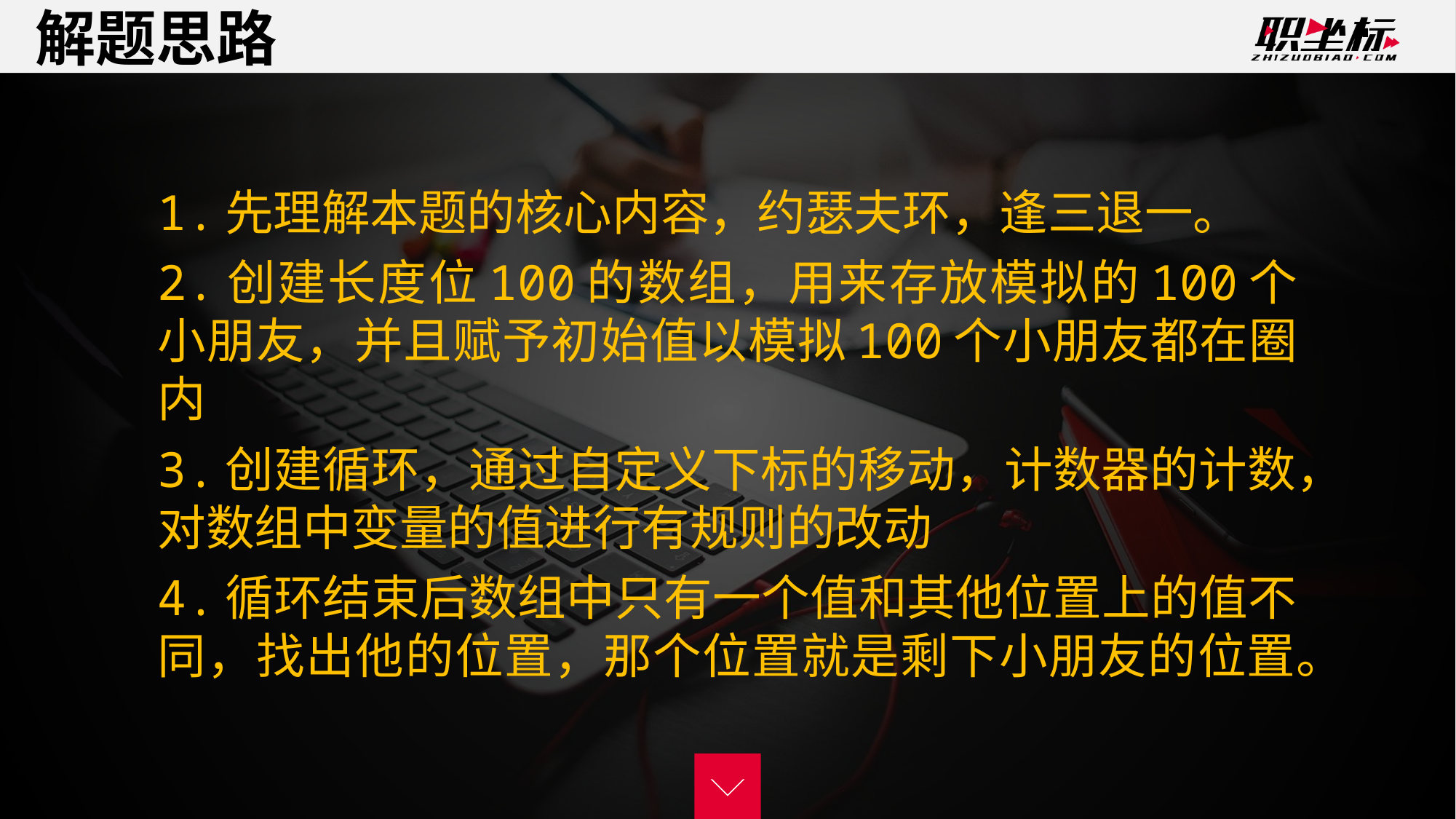

解题思路

1.先理解本题的核心内容，约瑟夫环，逢三退一。
2.创建长度位100的数组，用来存放模拟的100个小朋友，并且赋予初始值以模拟100个小朋友都在圈内
3.创建循环，通过自定义下标的移动，计数器的计数，对数组中变量的值进行有规则的改动
4.循环结束后数组中只有一个值和其他位置上的值不同，找出他的位置，那个位置就是剩下小朋友的位置。